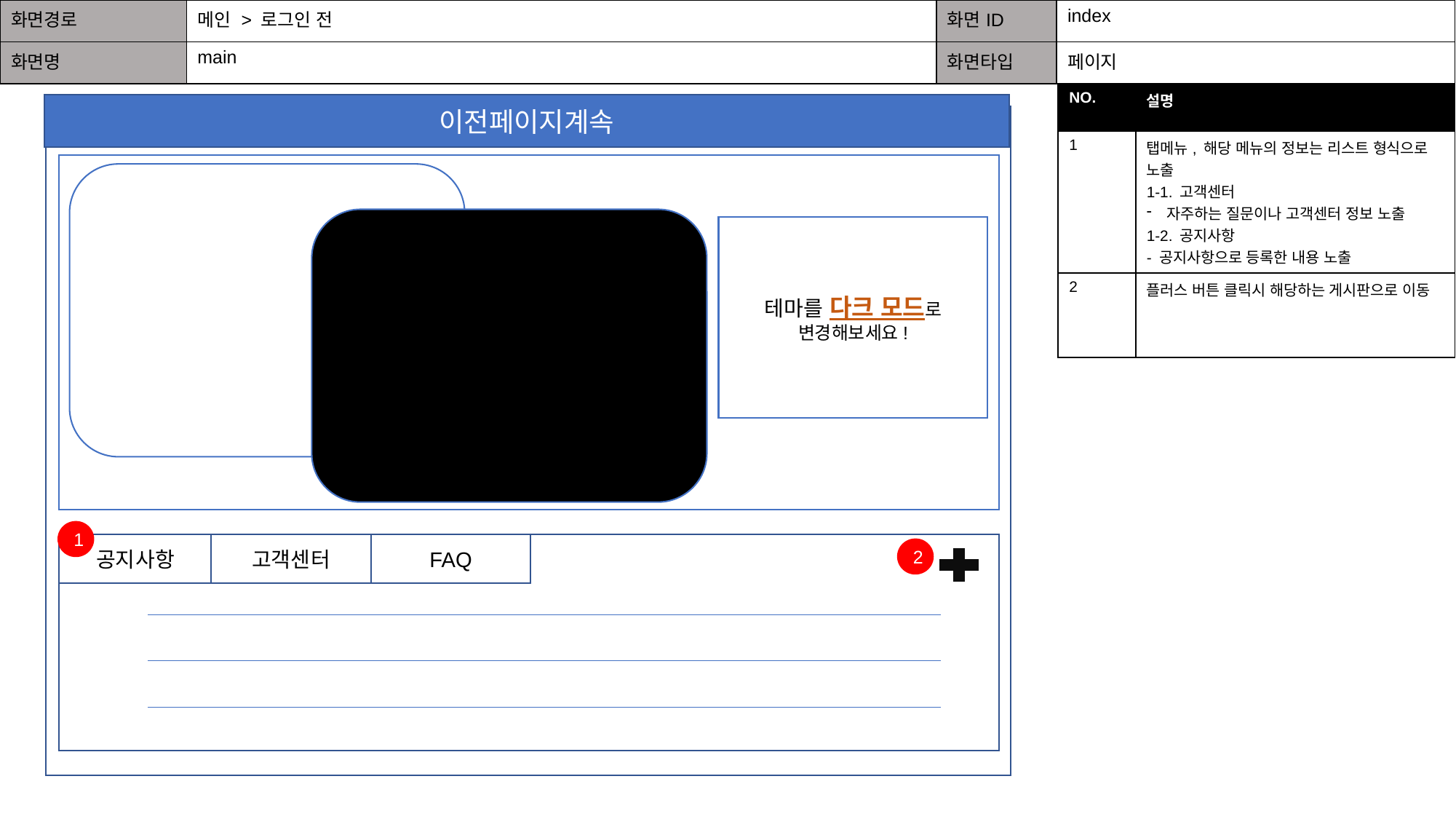

| 화면경로 | 메인 > 로그인 전 | 화면ID | index |
| --- | --- | --- | --- |
| 화면명 | main | 화면타입 | 페이지 |
| NO. | 설명 |
| --- | --- |
| 1 | 탭메뉴, 해당 메뉴의 정보는 리스트 형식으로 노출 1-1. 고객센터 자주하는 질문이나 고객센터 정보 노출 1-2. 공지사항 - 공지사항으로 등록한 내용 노출 |
| 2 | 플러스 버튼 클릭시 해당하는 게시판으로 이동 |
이전페이지계속
ㅇ

테마를 다크 모드로
변경해보세요!
1

공지사항
고객센터
FAQ
2